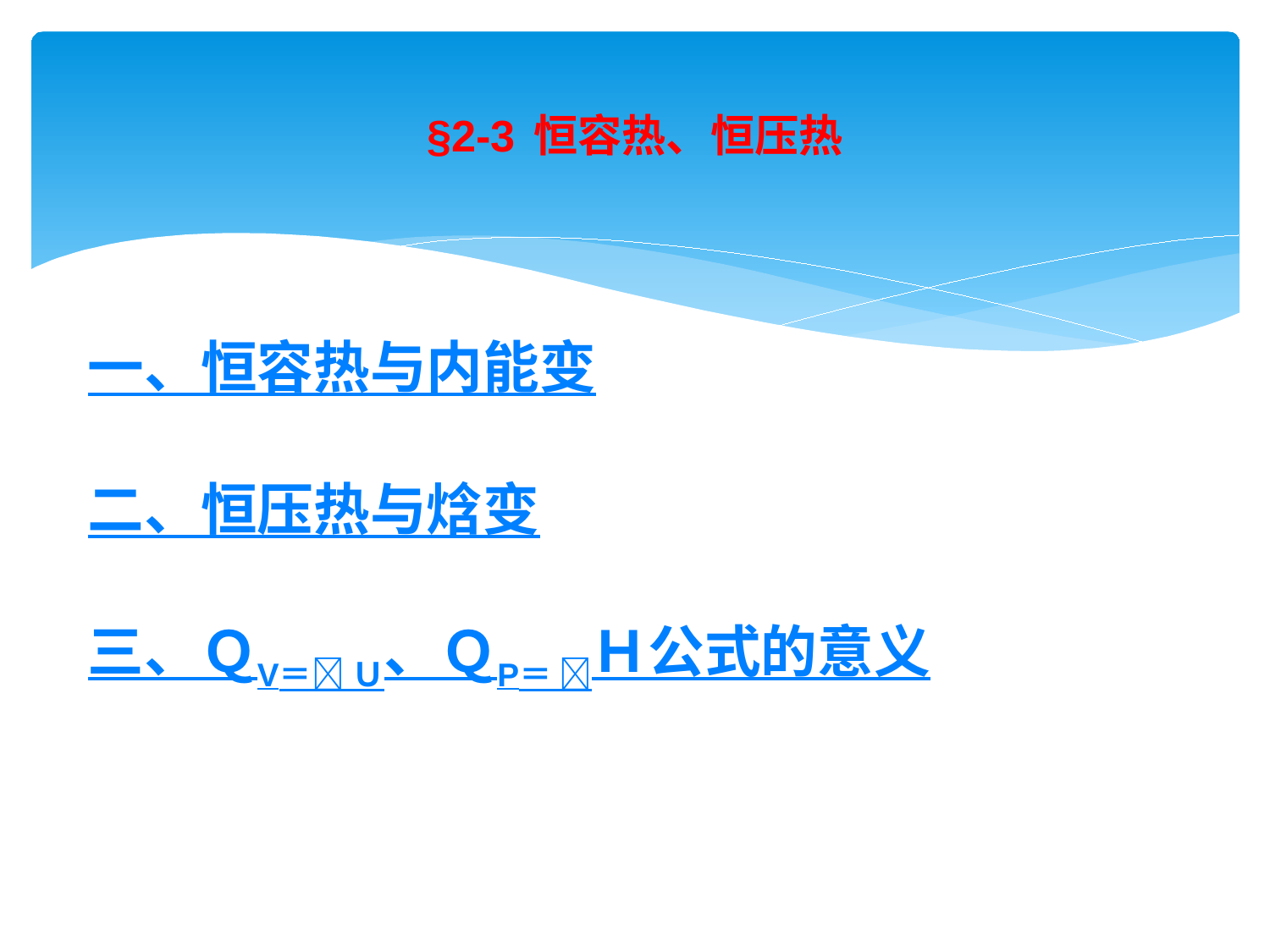

# §2-3 恒容热、恒压热
一、恒容热与内能变
二、恒压热与焓变
三、ＱV＝Δ Ｕ、ＱP＝ ΔＨ公式的意义